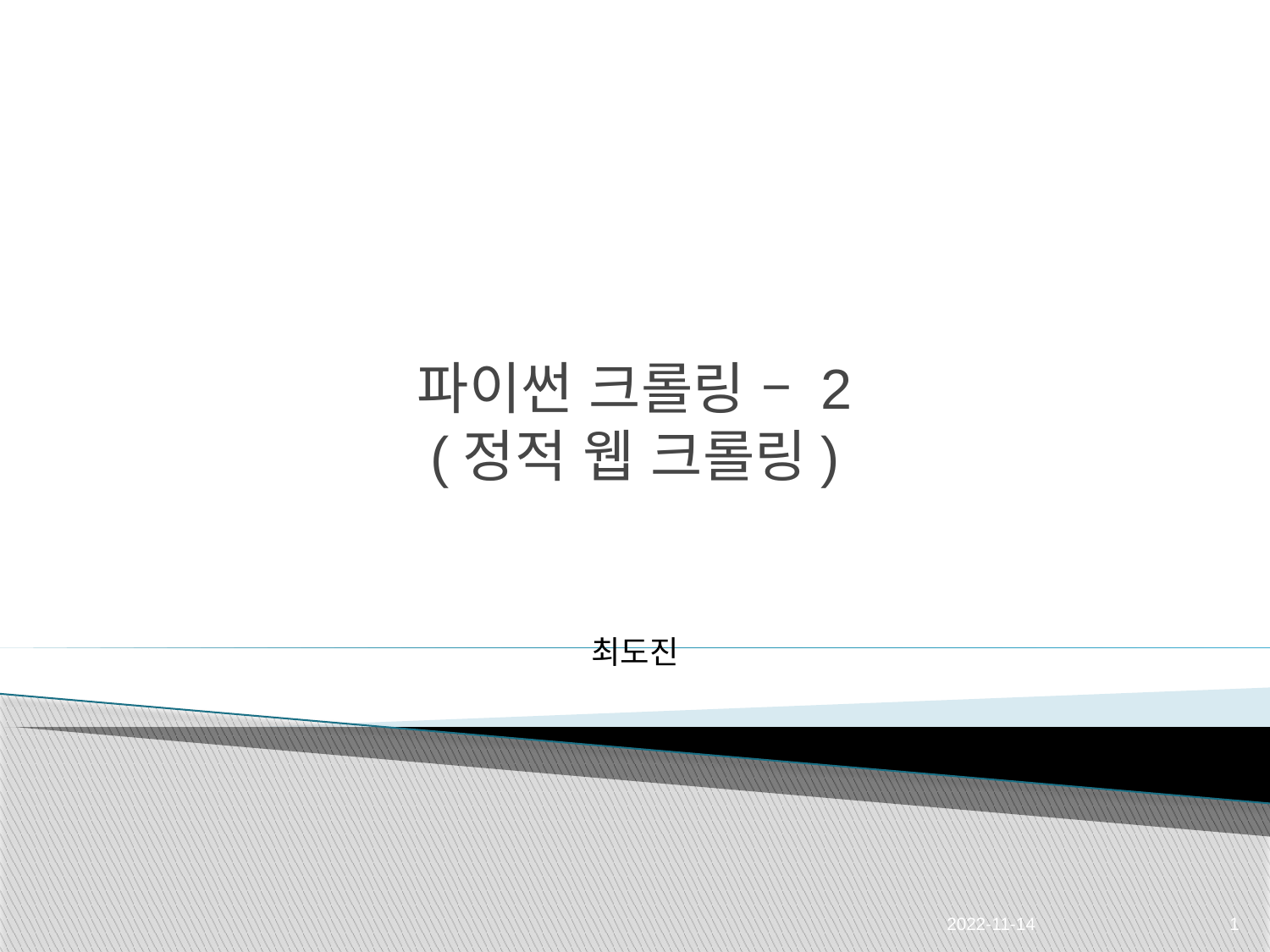

# 파이썬 크롤링 – 2 (정적 웹 크롤링)
최도진
2022-11-14
1